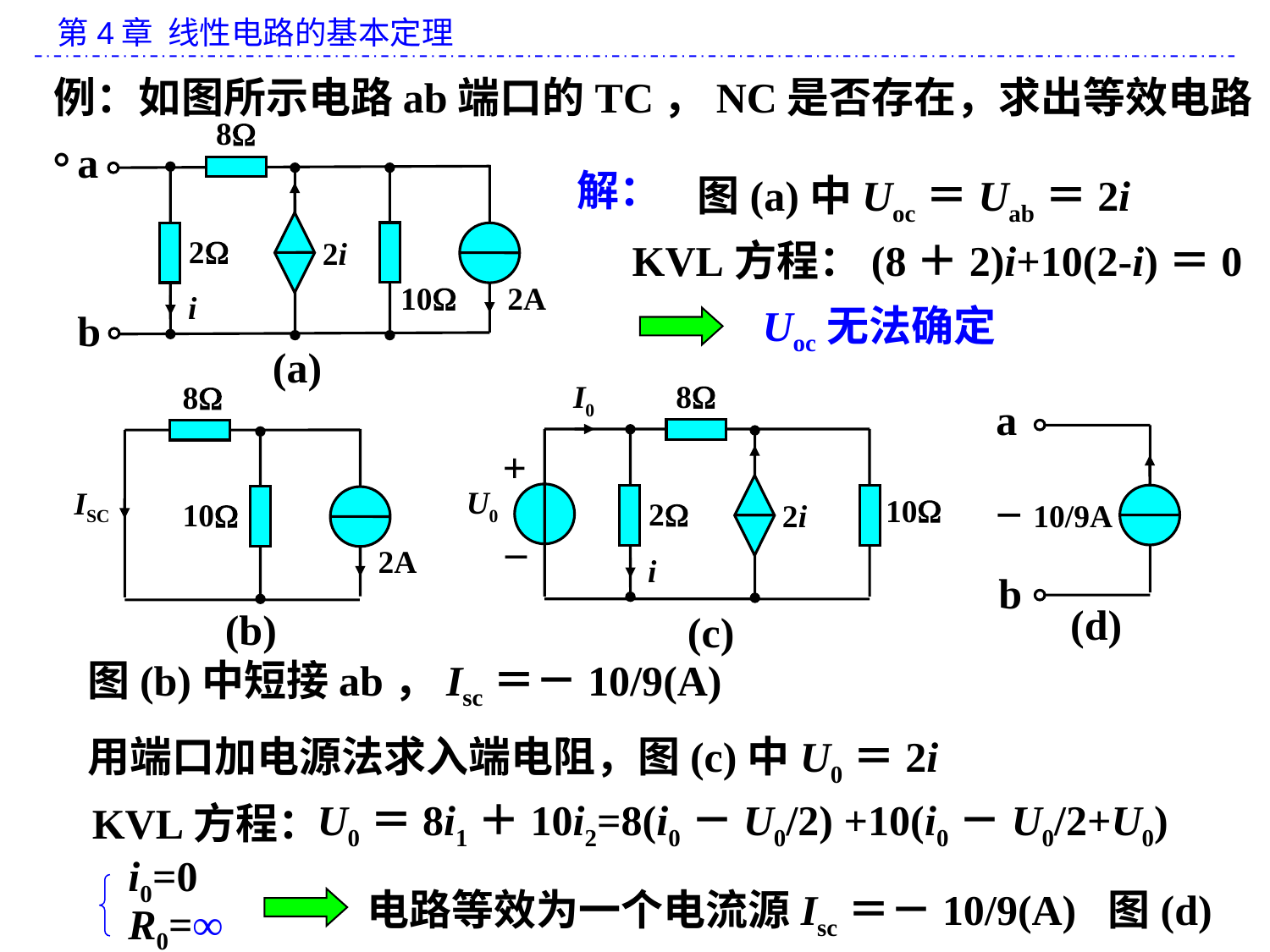

例：如图所示电路ab端口的TC，NC是否存在，求出等效电路 。
8Ω
a

2Ω
2i

10Ω
2A
i
b

(a)
解：
图(a)中Uoc＝Uab＝2i
KVL方程：(8＋2)i+10(2-i)＝0
Uoc无法确定

8Ω
I0

+

U0

10Ω
2Ω
2i
_

i

(c)
8Ω

ISC

10Ω

2A
(b)

a

－10/9A
b

(d)

图(b)中短接ab，Isc＝－10/9(A)
用端口加电源法求入端电阻，图(c)中U0＝2i
U0＝8i1＋10i2=8(i0－U0/2) +10(i0－U0/2+U0)
KVL方程：
i0=0

电路等效为一个电流源Isc＝－10/9(A)  图(d)

R0=∞